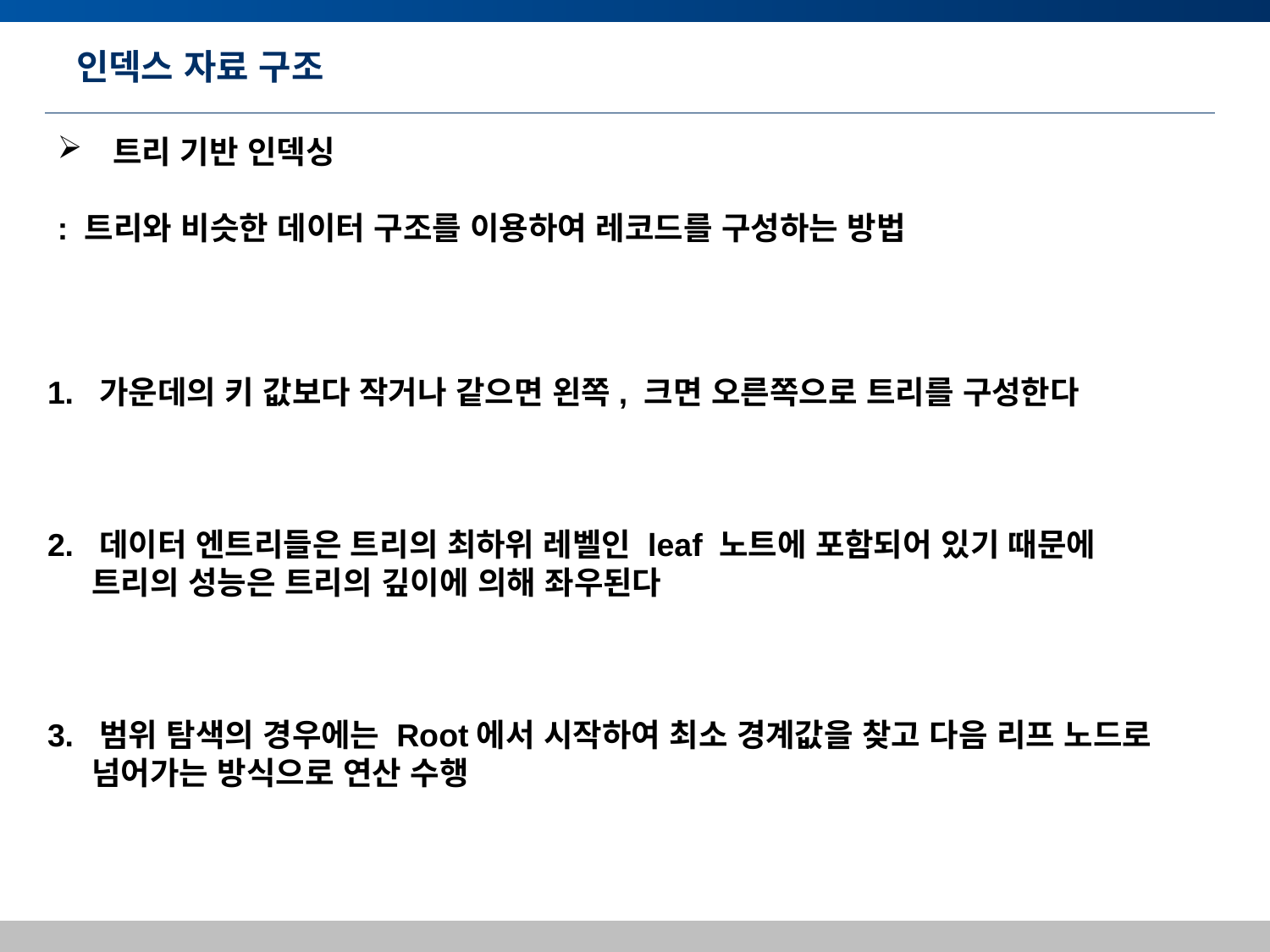

# 인덱스 자료 구조
  트리 기반 인덱싱

: 트리와 비슷한 데이터 구조를 이용하여 레코드를 구성하는 방법

1.  가운데의 키 값보다 작거나 같으면 왼쪽, 크면 오른쪽으로 트리를 구성한다

2.  데이터 엔트리들은 트리의 최하위 레벨인 leaf 노트에 포함되어 있기 때문에
     트리의 성능은 트리의 깊이에 의해 좌우된다

3.  범위 탐색의 경우에는 Root에서 시작하여 최소 경계값을 찾고 다음 리프 노드로
     넘어가는 방식으로 연산 수행